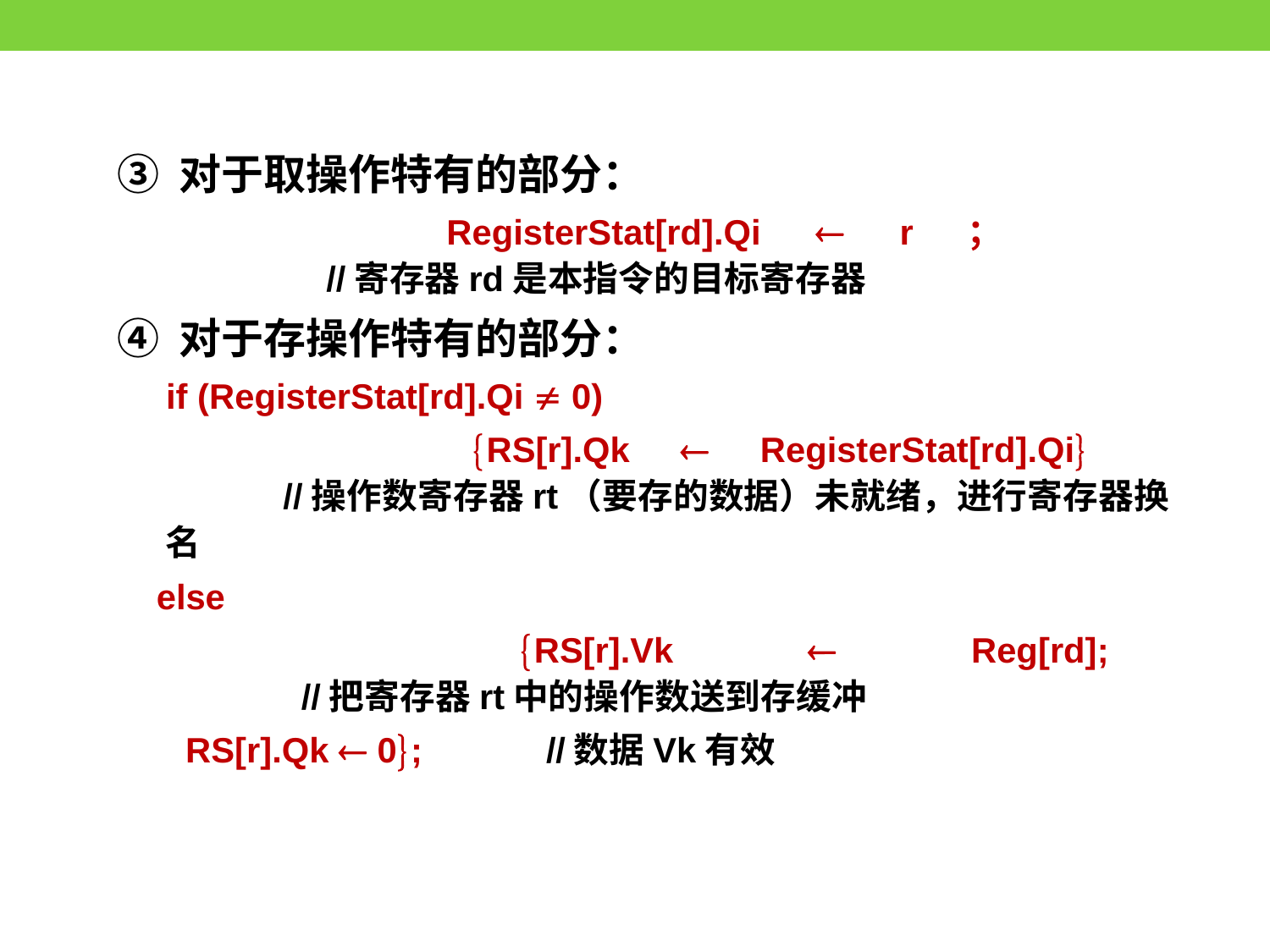

81
③ 对于取操作特有的部分：
      RegisterStat[rd].Qi ← r；
                   //寄存器rd是本指令的目标寄存器
④ 对于存操作特有的部分：
     if (RegisterStat[rd].Qi ≠ 0)
       {RS[r].Qk ← RegisterStat[rd].Qi}
            //操作数寄存器rt（要存的数据）未就绪，进行寄存器换名
    else
   {RS[r].Vk ← Reg[rd];
              //把寄存器rt中的操作数送到存缓冲
       RS[r].Qk ← 0};	//数据Vk有效